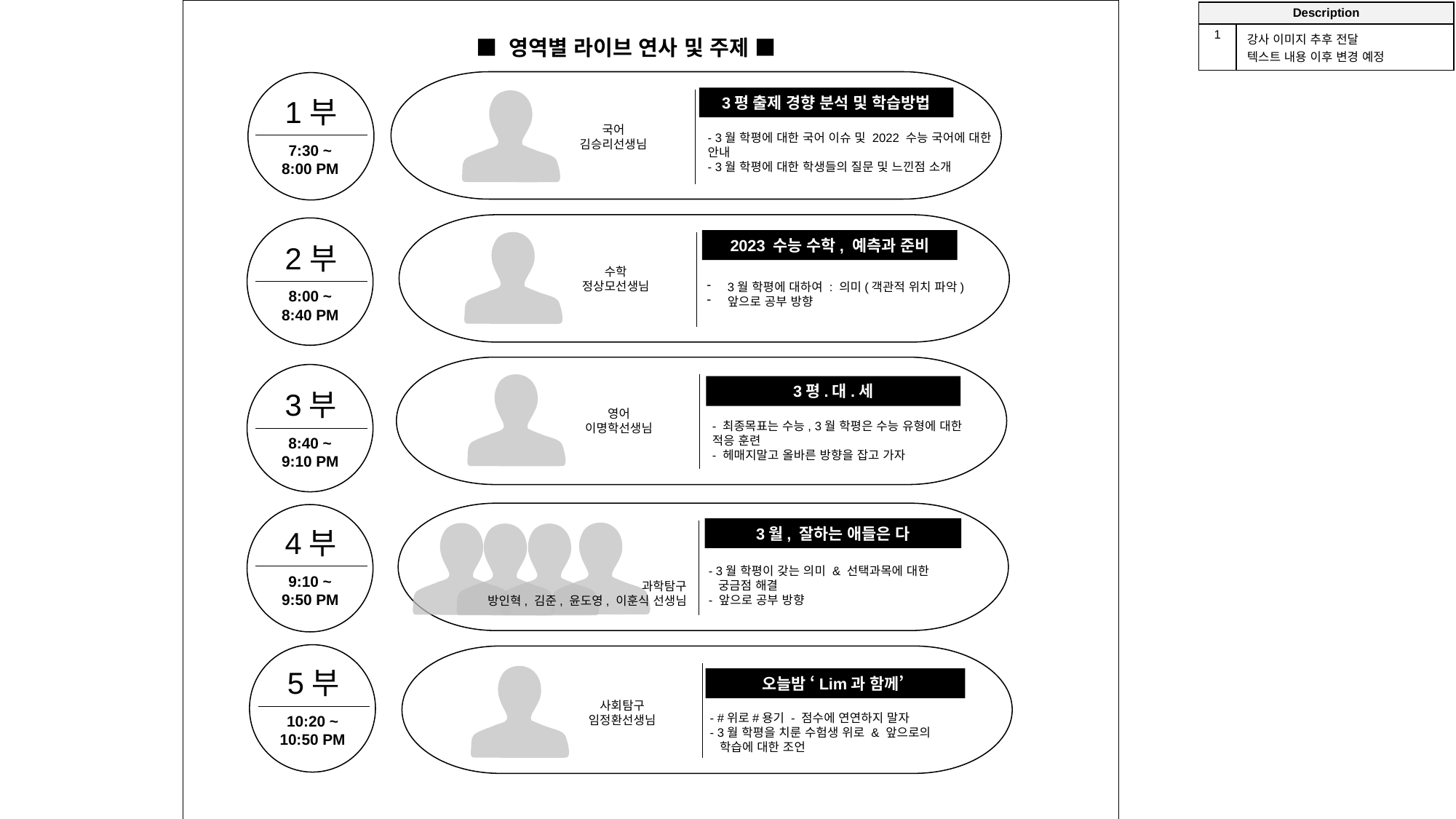

| Description |  |
| --- | --- |
| 1 | 강사 이미지 추후 전달 텍스트 내용 이후 변경 예정 |
■ 영역별 라이브 연사 및 주제 ■

1부
3평 출제 경향 분석 및 학습방법

국어
김승리선생님
- 3월 학평에 대한 국어 이슈 및 2022 수능 국어에 대한 안내
- 3월 학평에 대한 학생들의 질문 및 느낀점 소개
7:30 ~
8:00 PM

2023 수능 수학, 예측과 준비

2부
수학
정상모선생님
3월 학평에 대하여 : 의미(객관적 위치 파악)
앞으로 공부 방향
8:00 ~
8:40 PM

3평.대.세
3부
영어
이명학선생님
- 최종목표는 수능, 3월 학평은 수능 유형에 대한
적응 훈련
- 헤매지말고 올바른 방향을 잡고 가자
8:40 ~
9:10 PM

3월, 잘하는 애들은 다
4부

- 3월 학평이 갖는 의미 & 선택과목에 대한
  궁금점 해결
- 앞으로 공부 방향
9:10 ~
9:50 PM
과학탐구
방인혁, 김준, 윤도영, 이훈식 선생님

5부

오늘밤 ‘Lim과 함께’
사회탐구
임정환선생님
- #위로#용기 - 점수에 연연하지 말자
- 3월 학평을 치룬 수험생 위로 & 앞으로의
  학습에 대한 조언
10:20 ~
10:50 PM